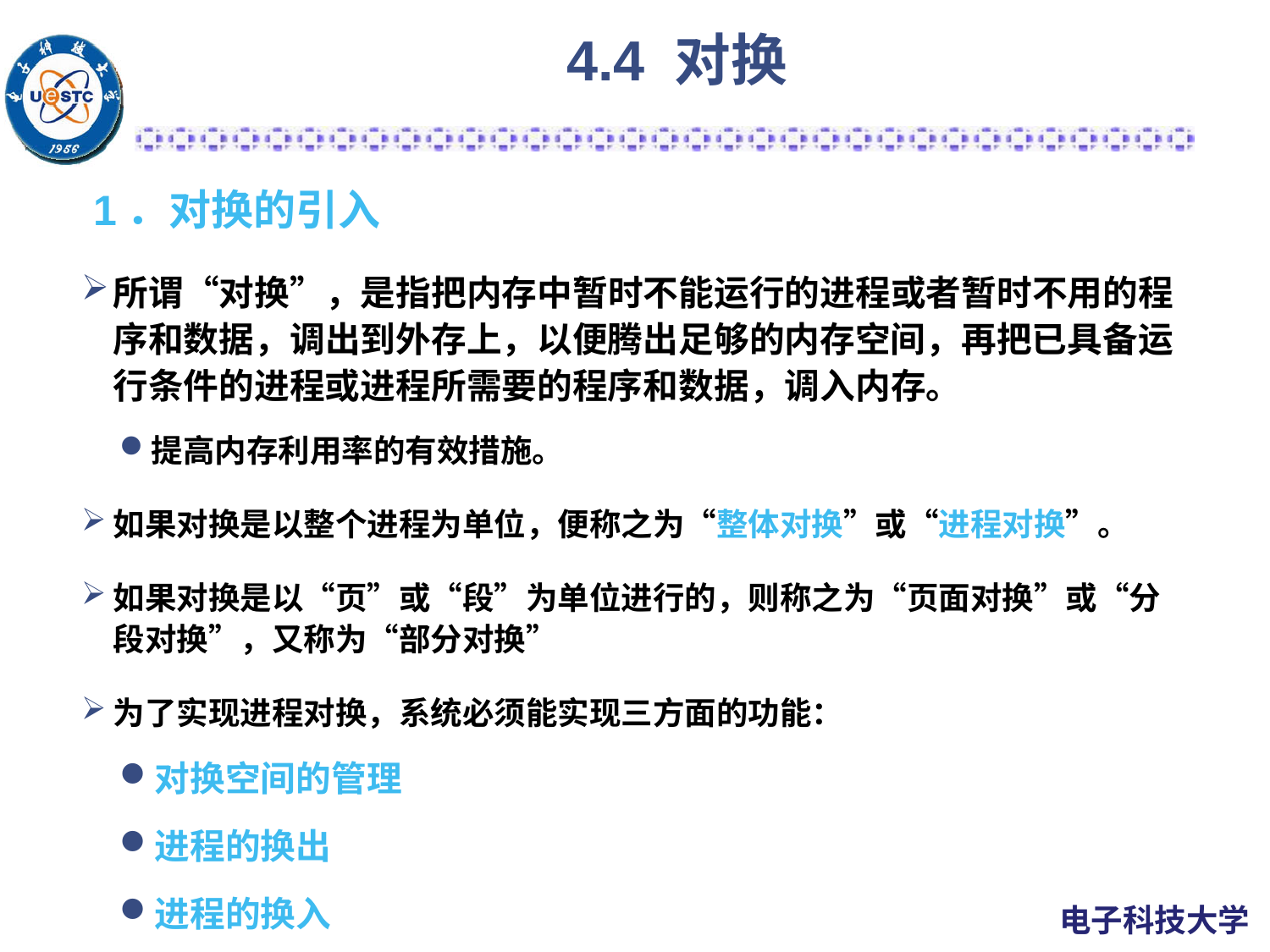

# 4.4 对换
 1．对换的引入
所谓“对换”，是指把内存中暂时不能运行的进程或者暂时不用的程序和数据，调出到外存上，以便腾出足够的内存空间，再把已具备运行条件的进程或进程所需要的程序和数据，调入内存。
提高内存利用率的有效措施。
如果对换是以整个进程为单位，便称之为“整体对换”或“进程对换”。
如果对换是以“页”或“段”为单位进行的，则称之为“页面对换”或“分段对换”，又称为“部分对换”
为了实现进程对换，系统必须能实现三方面的功能：
对换空间的管理
进程的换出
进程的换入